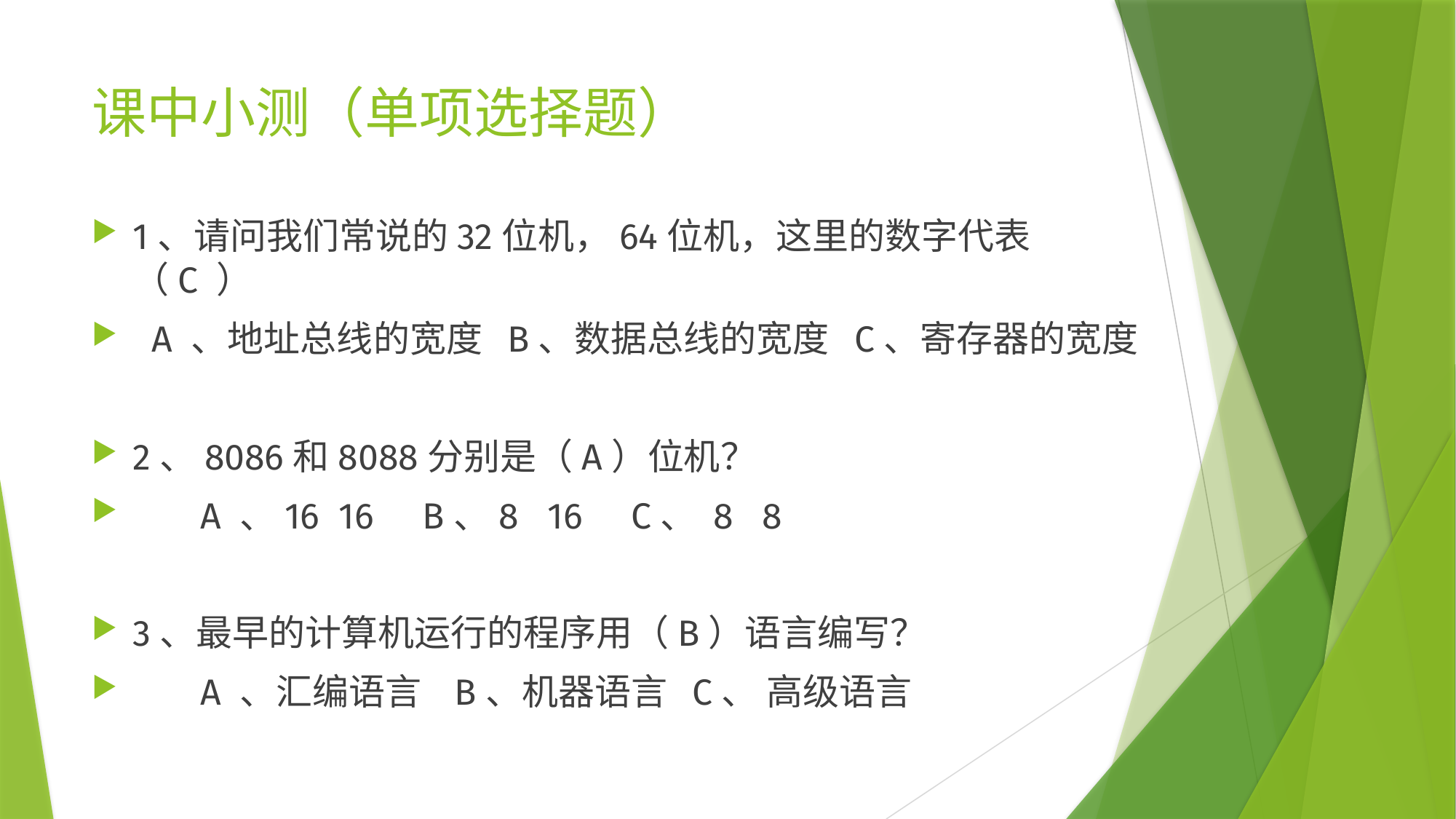

# 课中小测（单项选择题）
1、请问我们常说的32位机，64位机，这里的数字代表（C ）
  A 、地址总线的宽度  B、数据总线的宽度  C、寄存器的宽度

2、8086和8088分别是（A）位机？
       A 、16  16     B、8   16     C、 8   8

3、最早的计算机运行的程序用（B）语言编写？
       A 、汇编语言   B、机器语言  C、 高级语言